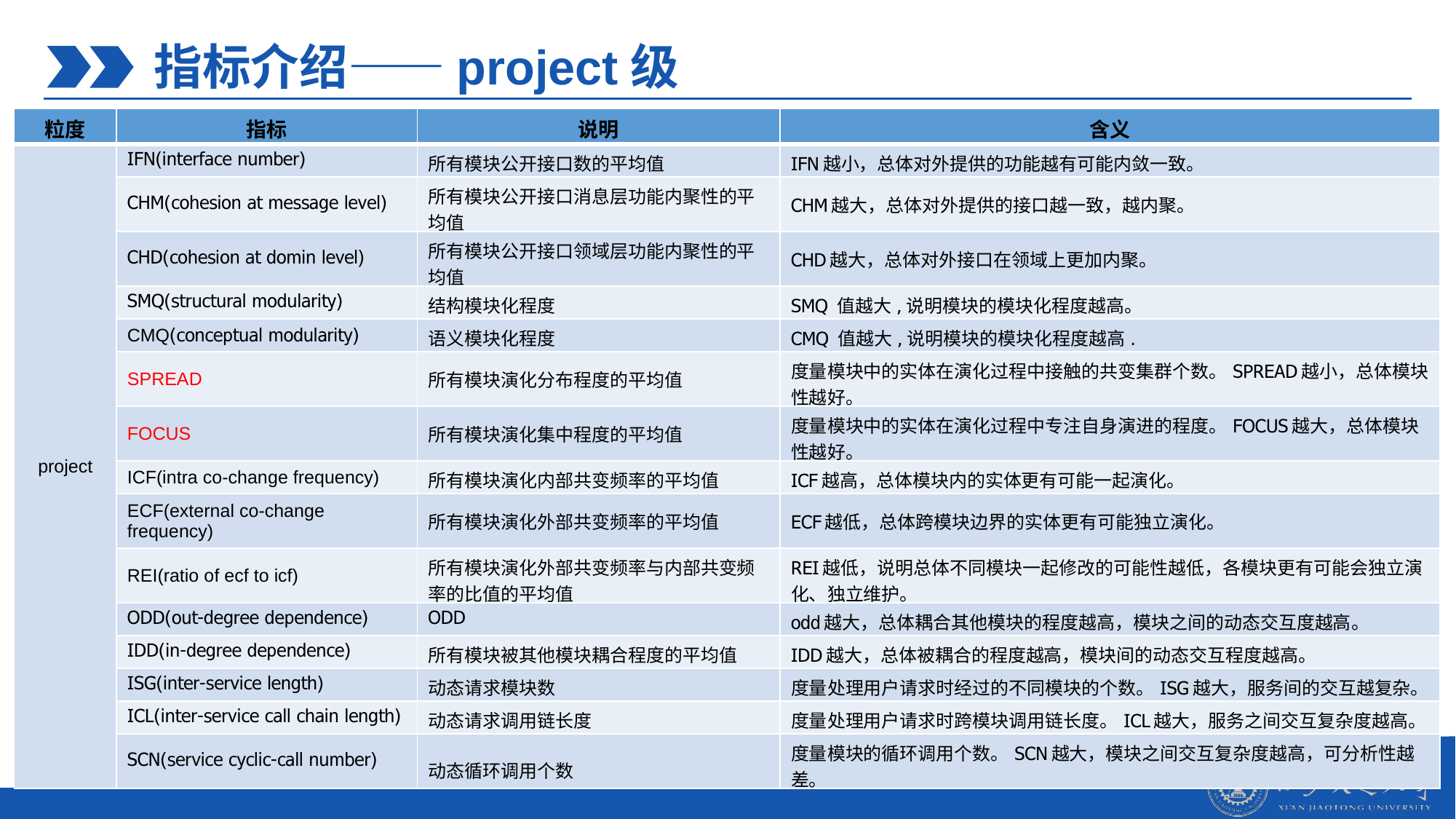

指标介绍——project级

| 粒度 | 指标 | 说明 | 含义 |
| --- | --- | --- | --- |
| project | IFN(interface number) | 所有模块公开接口数的平均值 | IFN越小，总体对外提供的功能越有可能内敛一致。 |
|  | CHM(cohesion at message level) | 所有模块公开接口消息层功能内聚性的平均值 | CHM越大，总体对外提供的接口越一致，越内聚。 |
|  | CHD(cohesion at domin level) | 所有模块公开接口领域层功能内聚性的平均值 | CHD越大，总体对外接口在领域上更加内聚。 |
|  | SMQ(structural modularity) | 结构模块化程度 | SMQ 值越大,说明模块的模块化程度越高。 |
|  | CMQ(conceptual modularity) | 语义模块化程度 | CMQ 值越大,说明模块的模块化程度越高. |
|  | SPREAD | 所有模块演化分布程度的平均值 | 度量模块中的实体在演化过程中接触的共变集群个数。SPREAD越小，总体模块性越好。 |
|  | FOCUS | 所有模块演化集中程度的平均值 | 度量模块中的实体在演化过程中专注自身演进的程度。FOCUS越大，总体模块性越好。 |
|  | ICF(intra co-change frequency) | 所有模块演化内部共变频率的平均值 | ICF越高，总体模块内的实体更有可能一起演化。 |
|  | ECF(external co-change frequency) | 所有模块演化外部共变频率的平均值 | ECF越低，总体跨模块边界的实体更有可能独立演化。 |
|  | REI(ratio of ecf to icf) | 所有模块演化外部共变频率与内部共变频率的比值的平均值 | REI越低，说明总体不同模块一起修改的可能性越低，各模块更有可能会独立演化、独立维护。 |
|  | ODD(out-degree dependence) | ODD | odd越大，总体耦合其他模块的程度越高，模块之间的动态交互度越高。 |
|  | IDD(in-degree dependence) | 所有模块被其他模块耦合程度的平均值 | IDD越大，总体被耦合的程度越高，模块间的动态交互程度越高。 |
|  | ISG(inter-service length) | 动态请求模块数 | 度量处理用户请求时经过的不同模块的个数。ISG越大，服务间的交互越复杂。 |
|  | ICL(inter-service call chain length) | 动态请求调用链长度 | 度量处理用户请求时跨模块调用链长度。ICL越大，服务之间交互复杂度越高。 |
|  | SCN(service cyclic-call number) | 动态循环调用个数 | 度量模块的循环调用个数。SCN越大，模块之间交互复杂度越高，可分析性越差。 |